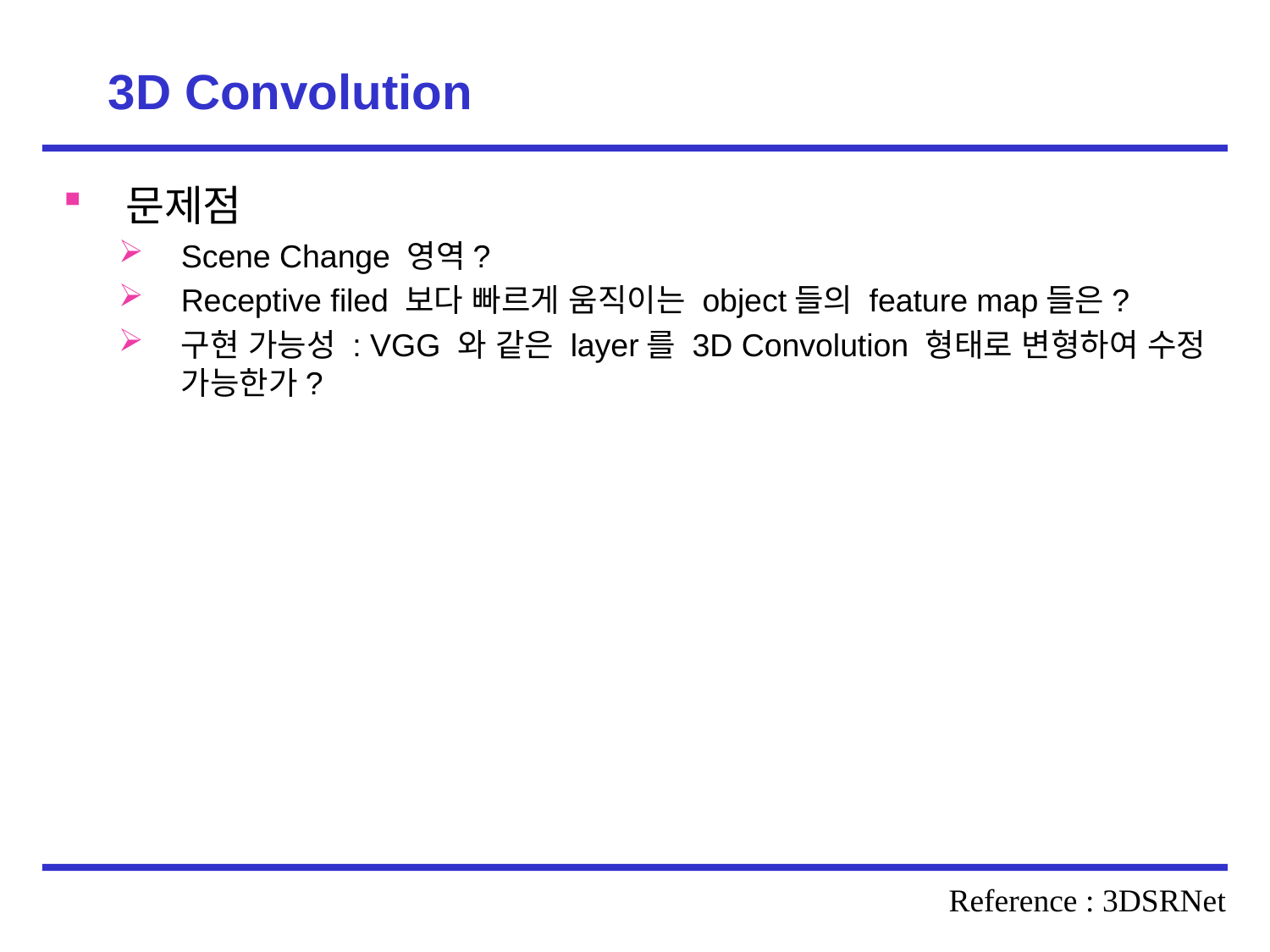

# 3D Convolution
문제점
Scene Change 영역?
Receptive filed 보다 빠르게 움직이는 object들의 feature map들은?
구현 가능성 : VGG 와 같은 layer를 3D Convolution 형태로 변형하여 수정 가능한가?
Reference : 3DSRNet